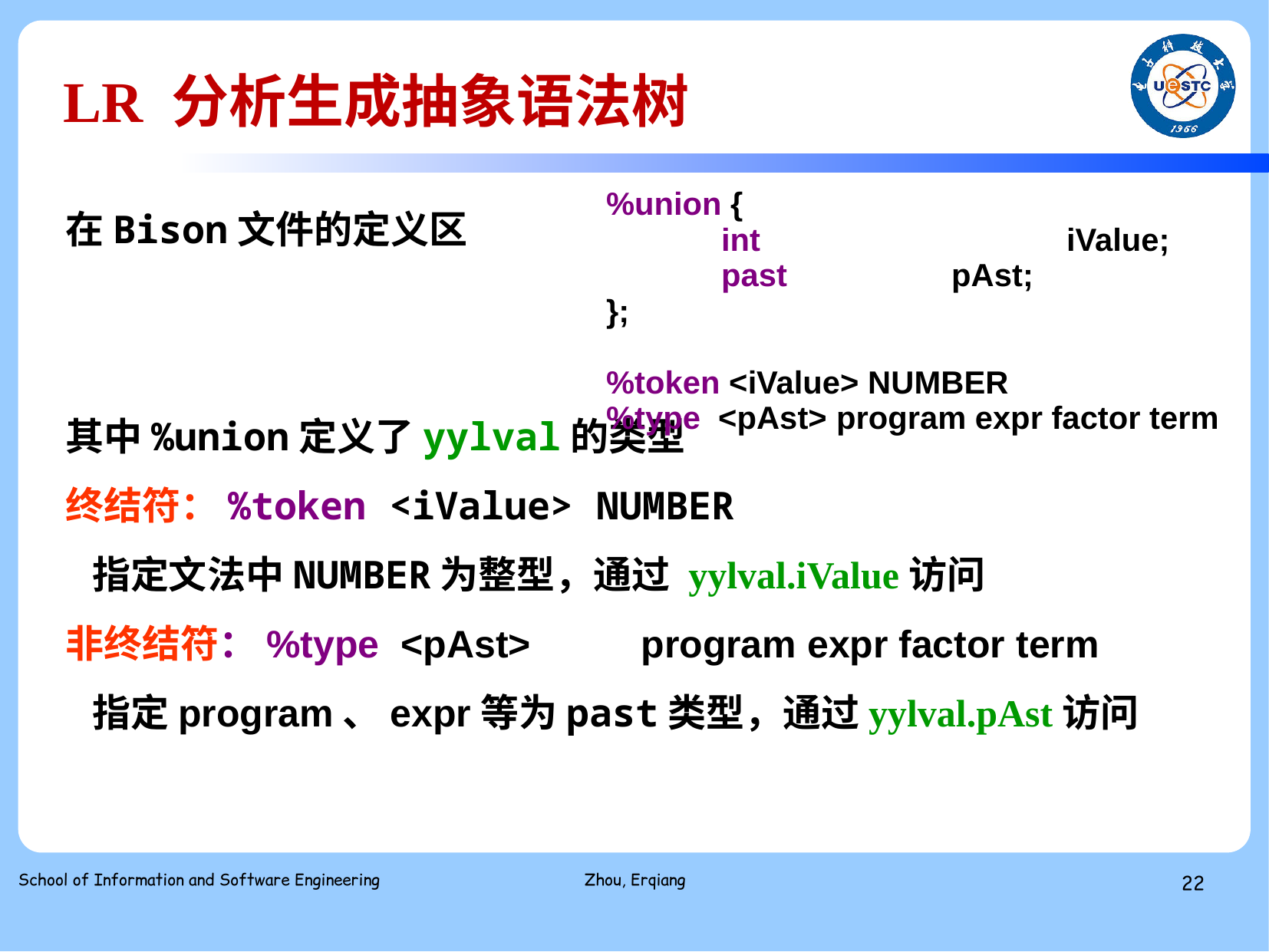

# LR 分析生成抽象语法树
在Bison文件的定义区

其中%union定义了yylval的类型
终结符：%token <iValue> NUMBER
  指定文法中NUMBER为整型，通过 yylval.iValue访问
非终结符：%type  <pAst>	program expr factor term
  指定program、expr等为past类型，通过yylval.pAst访问

%union {
	int			iValue;
	past		pAst;
};

%token <iValue> NUMBER
%type  <pAst>	program expr factor term

School of Information and Software Engineering
Zhou, Erqiang
22